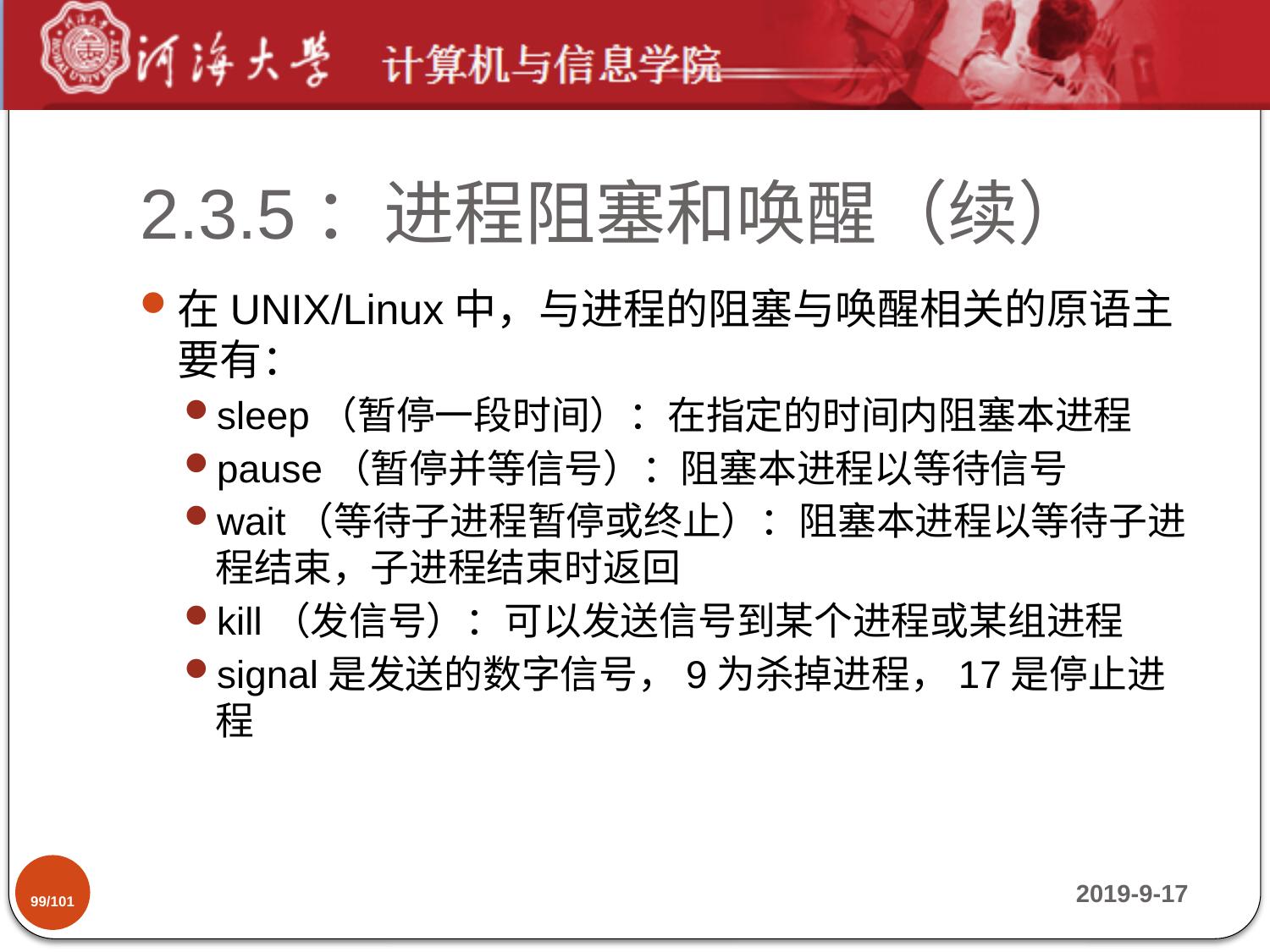

# 2.3.5：进程阻塞和唤醒（续）
在UNIX/Linux中，与进程的阻塞与唤醒相关的原语主要有：
sleep（暂停一段时间）：在指定的时间内阻塞本进程
pause（暂停并等信号）：阻塞本进程以等待信号
wait（等待子进程暂停或终止）：阻塞本进程以等待子进程结束，子进程结束时返回
kill（发信号）：可以发送信号到某个进程或某组进程
signal是发送的数字信号，9为杀掉进程，17是停止进程

99/101
2019-9-17